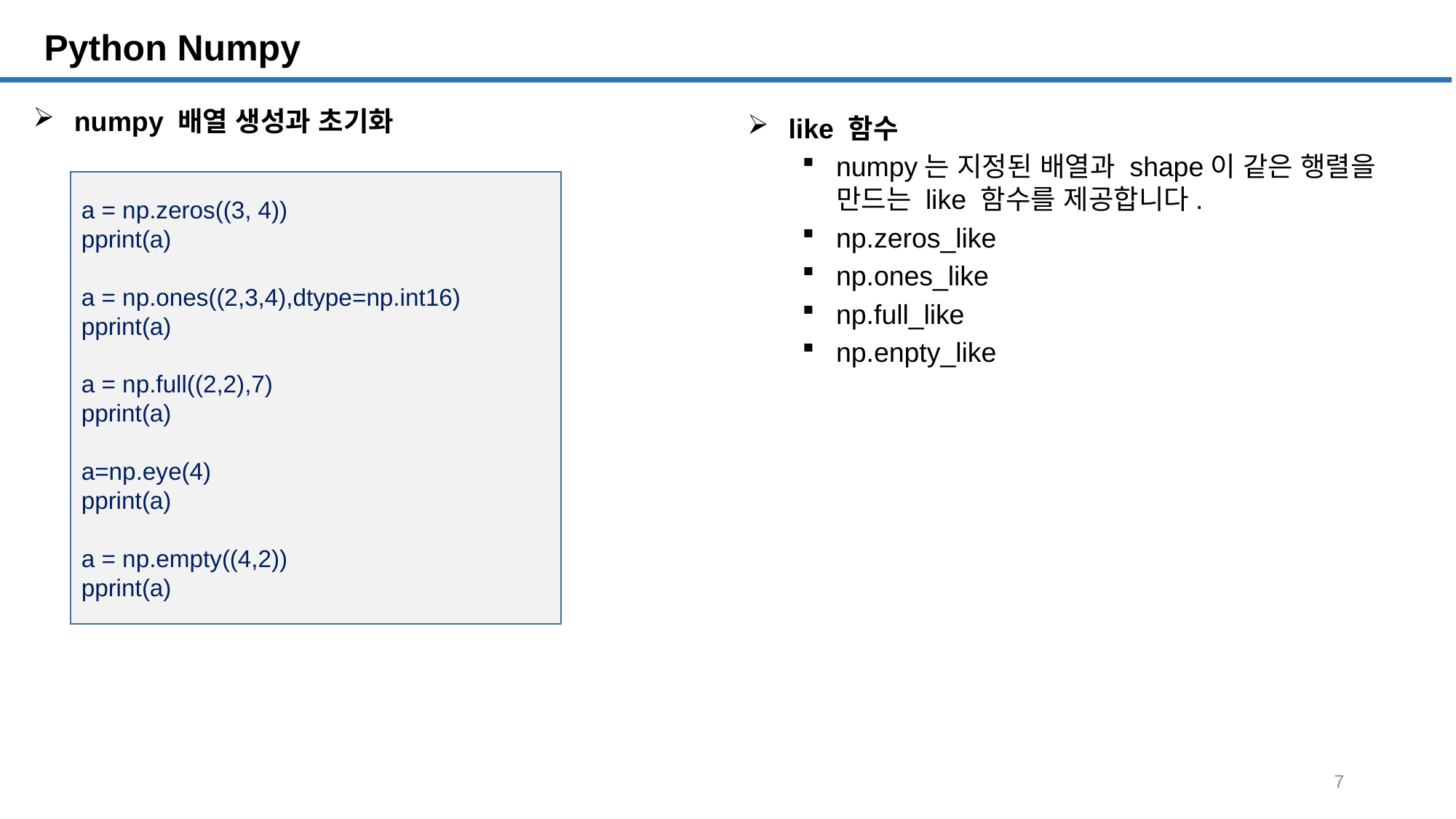

SQL 튜닝 개요
# Python Numpy

numpy 배열 생성과 초기화
like 함수
numpy는 지정된 배열과 shape이 같은 행렬을 만드는 like 함수를 제공합니다.
np.zeros_like
np.ones_like
np.full_like
np.enpty_like
a = np.zeros((3, 4))
pprint(a)

a = np.ones((2,3,4),dtype=np.int16)
pprint(a)

a = np.full((2,2),7)
pprint(a)

a=np.eye(4)
pprint(a)

a = np.empty((4,2))
pprint(a)
7